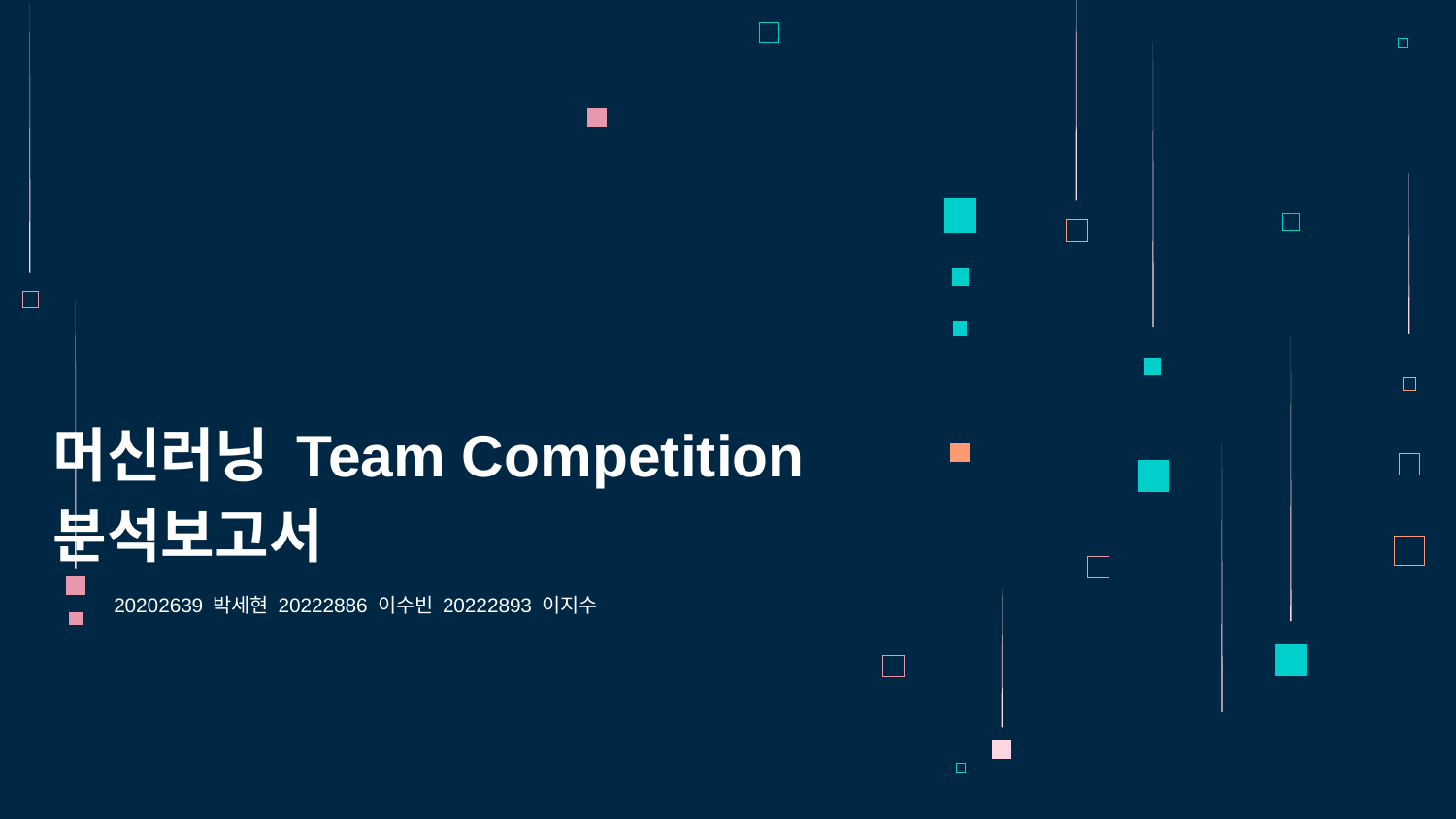

# 머신러닝 Team Competition 분석보고서

20202639 박세현 20222886 이수빈 20222893 이지수